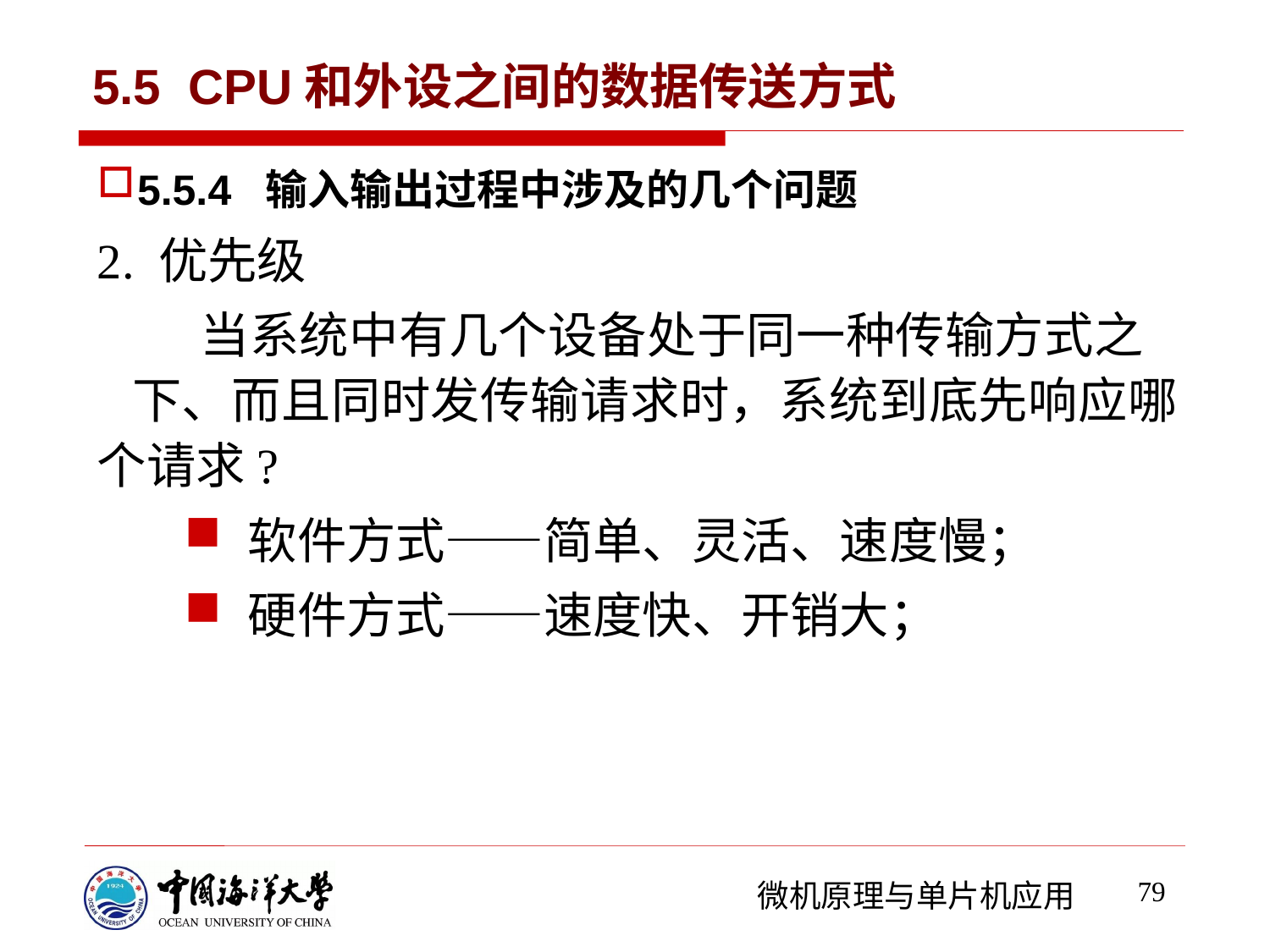

# 5.5  CPU和外设之间的数据传送方式
5.5.4  输入输出过程中涉及的几个问题
2. 优先级
        当系统中有几个设备处于同一种传输方式之       下、而且同时发传输请求时，系统到底先响应哪个请求?
软件方式——简单、灵活、速度慢；
硬件方式——速度快、开销大；
79